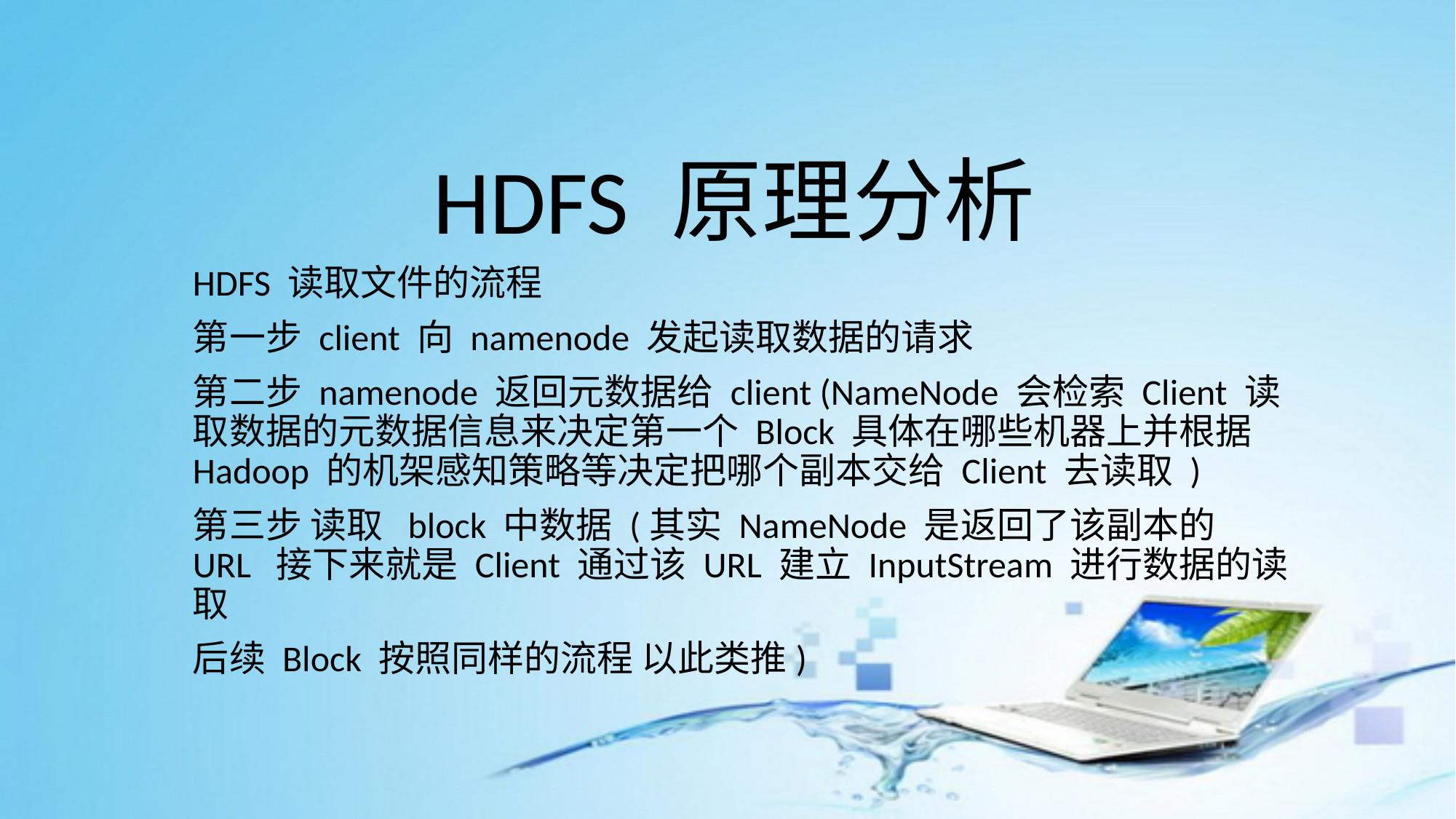

# HDFS 原理分析
HDFS 读取文件的流程
第一步 client 向 namenode 发起读取数据的请求
第二步 namenode 返回元数据给 client (NameNode 会检索 Client 读取数据的元数据信息来决定第一个 Block 具体在哪些机器上并根据 Hadoop 的机架感知策略等决定把哪个副本交给 Client 去读取 )
第三步 读取  block 中数据 (其实 NameNode 是返回了该副本的 URL  接下来就是 Client 通过该 URL 建立 InputStream 进行数据的读取
后续 Block 按照同样的流程 以此类推)